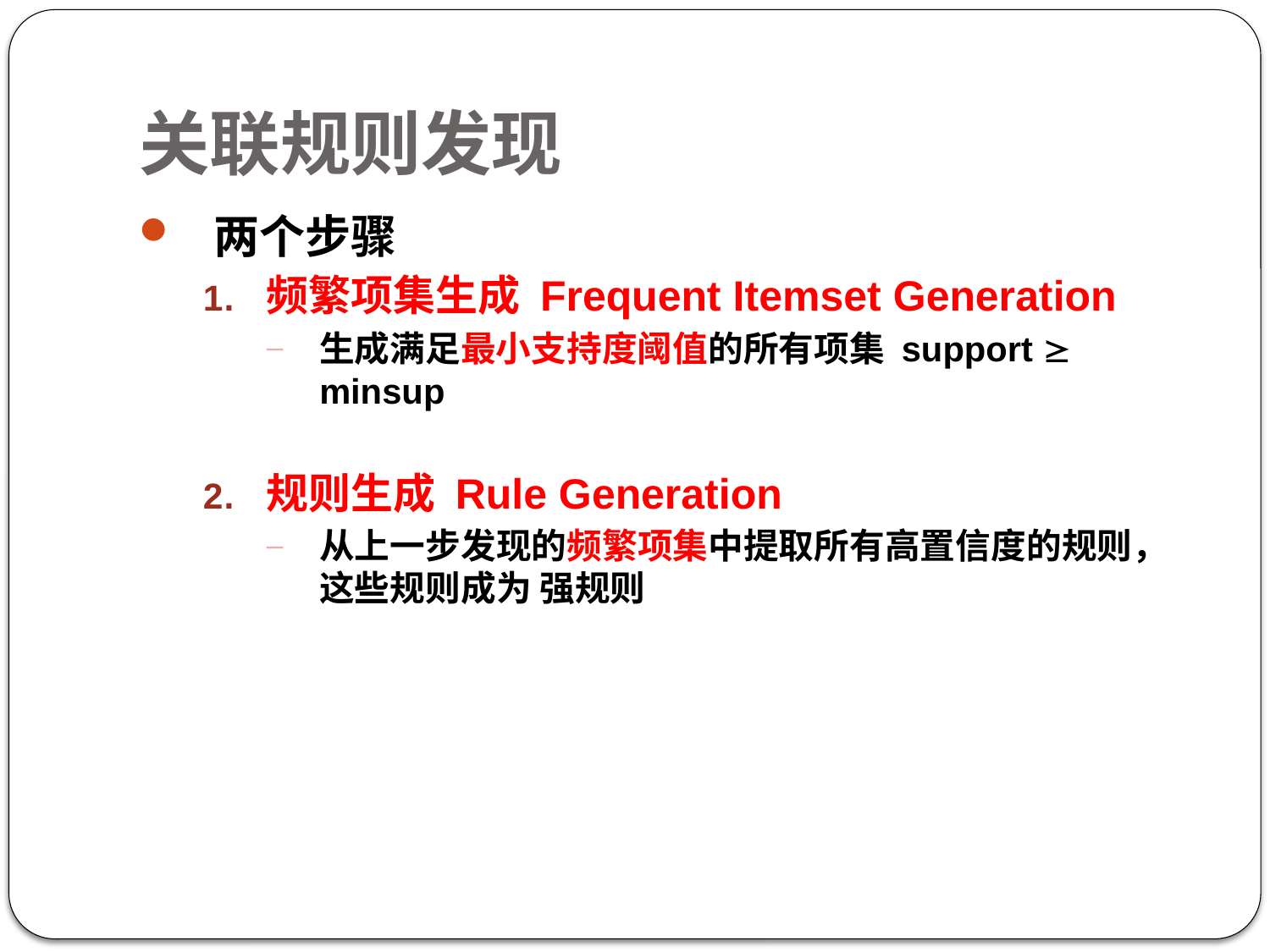

# 关联规则发现
两个步骤
频繁项集生成 Frequent Itemset Generation
生成满足最小支持度阈值的所有项集 support ≥ minsup

规则生成 Rule Generation
从上一步发现的频繁项集中提取所有高置信度的规则，这些规则成为 强规则